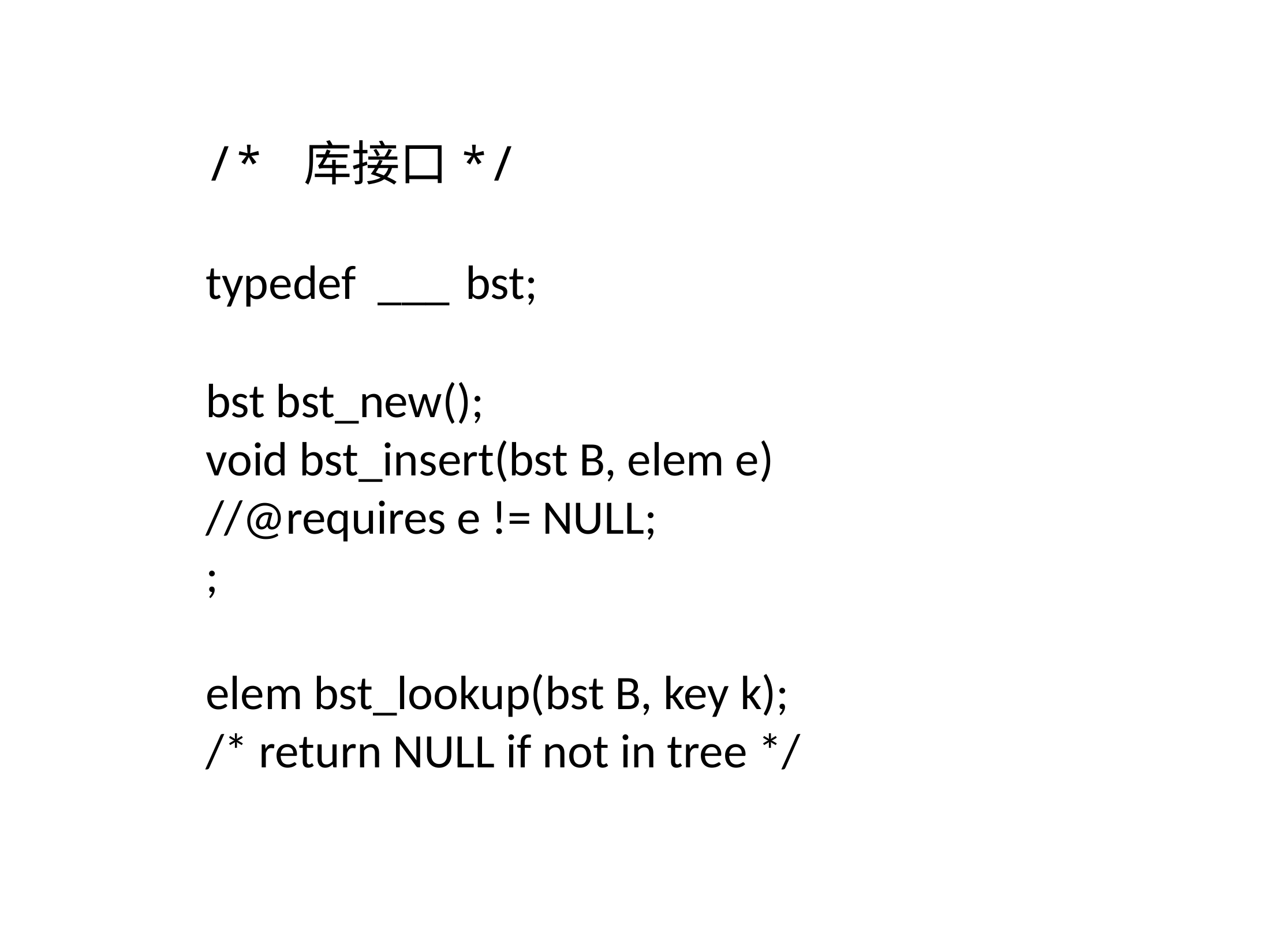

/* 库接口*/
typedef  ___	bst;
bst bst_new();
void bst_insert(bst B, elem e)
//@requires e != NULL;
;

elem bst_lookup(bst B, key k);
/* return NULL if not in tree */

is represented as NULL, so a leaf just has two null pointers.
MARCH 6, 2014
LECTURE NOTES